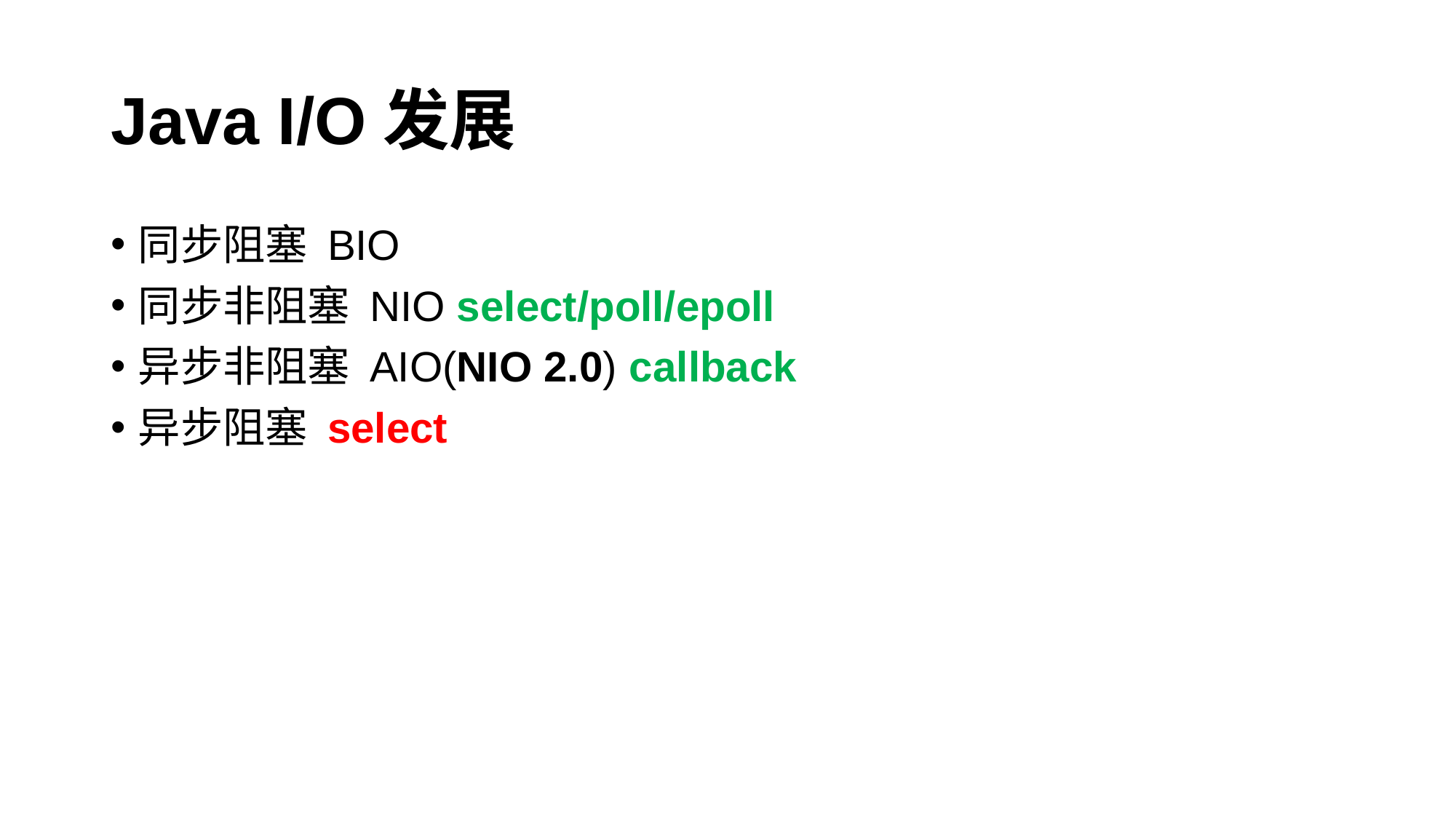

# Java I/O发展
同步阻塞 BIO
同步非阻塞 NIO select/poll/epoll
异步非阻塞 AIO(NIO 2.0) callback
异步阻塞 select